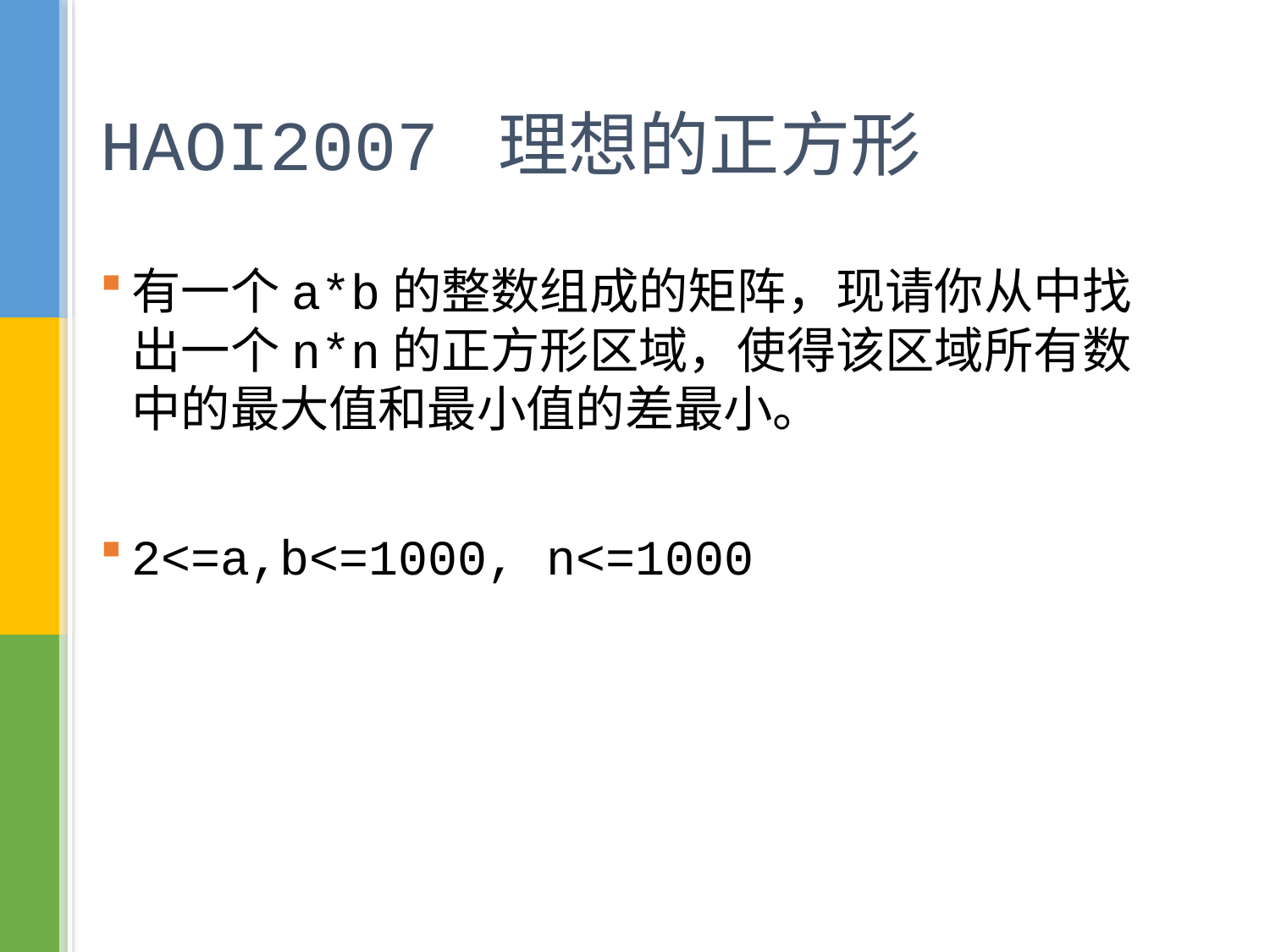

# HAOI2007 理想的正方形
有一个a*b的整数组成的矩阵，现请你从中找出一个n*n的正方形区域，使得该区域所有数中的最大值和最小值的差最小。

2<=a,b<=1000, n<=1000